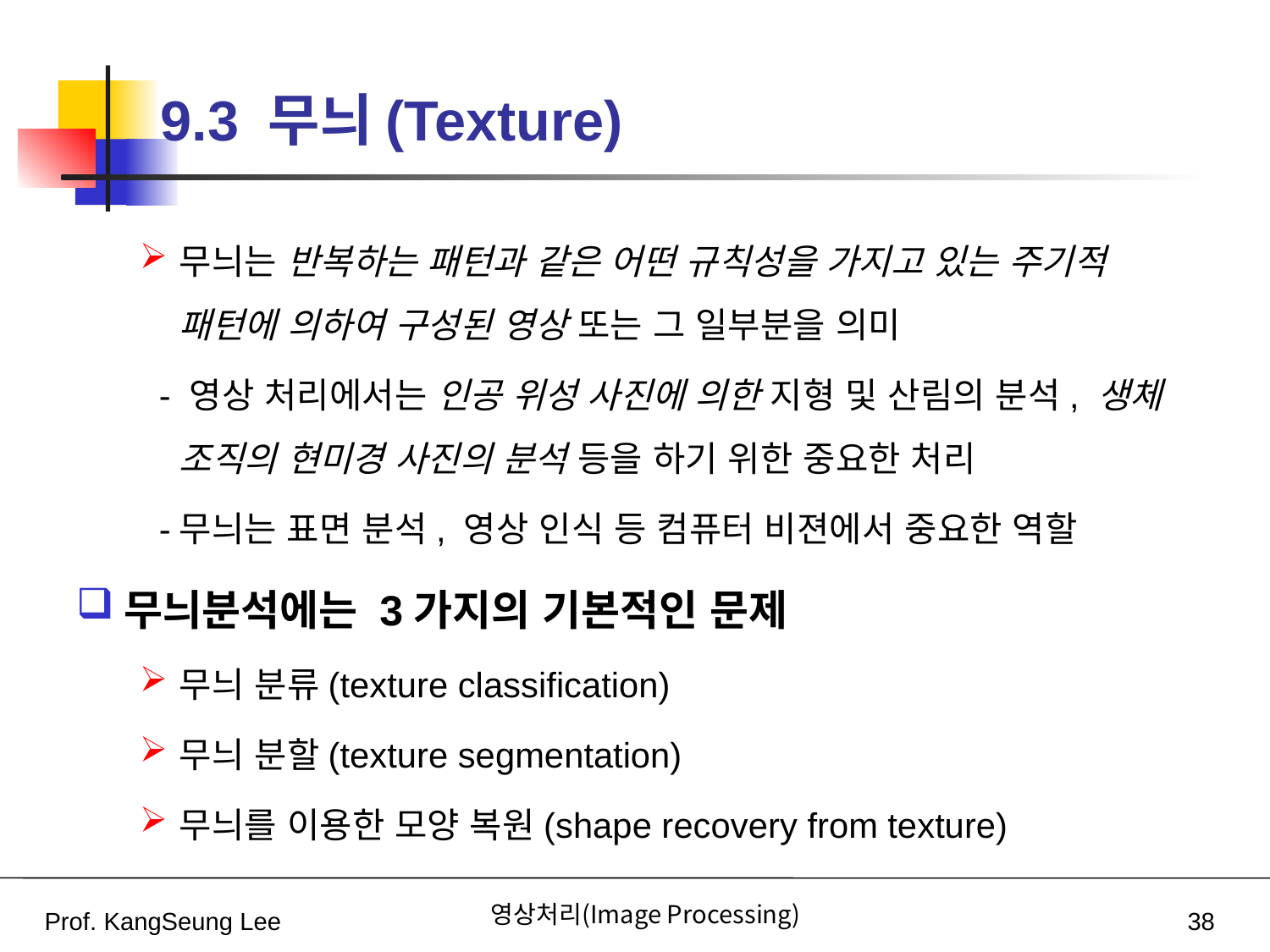

# 9.3 무늬(Texture)
무늬는 반복하는 패턴과 같은 어떤 규칙성을 가지고 있는 주기적 패턴에 의하여 구성된 영상 또는 그 일부분을 의미
  - 영상 처리에서는 인공 위성 사진에 의한 지형 및 산림의 분석, 생체 조직의 현미경 사진의 분석 등을 하기 위한 중요한 처리
  -무늬는 표면 분석, 영상 인식 등 컴퓨터 비젼에서 중요한 역할
무늬분석에는 3가지의 기본적인 문제
무늬 분류(texture classification)
무늬 분할(texture segmentation)
무늬를 이용한 모양 복원(shape recovery from texture)
Prof. KangSeung Lee
영상처리(Image Processing)
38